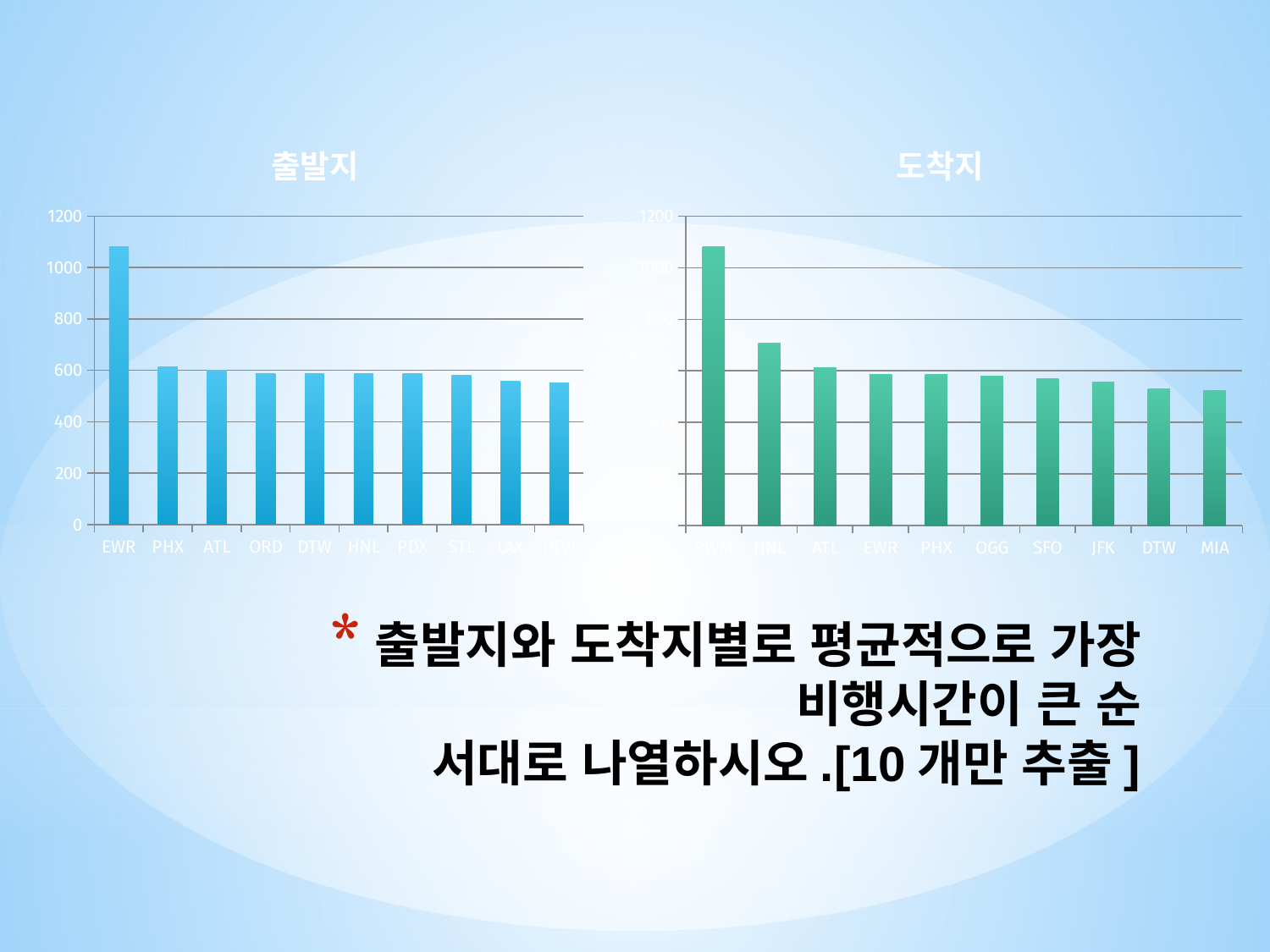

### Chart: 출발지

| Category |  |
|---|---|
| EWR | 1082.0 |
| PHX | 612.0 |
| ATL | 602.0 |
| ORD | 588.0 |
| DTW | 588.0 |
| HNL | 587.0 |
| PDX | 586.0 |
| STL | 580.0 |
| LAX | 558.0 |
| DFW | 552.0 |

### Chart: 도착지

| Category |  |
|---|---|
| PWM | 1082.0 |
| HNL | 707.0 |
| ATL | 612.0 |
| EWR | 587.0 |
| PHX | 586.0 |
| OGG | 579.0 |
| SFO | 569.0 |
| JFK | 558.0 |
| DTW | 529.0 |
| MIA | 522.0 |
# 출발지와 도착지별로 평균적으로 가장 비행시간이 큰 순
서대로 나열하시오.[10개만 추출]